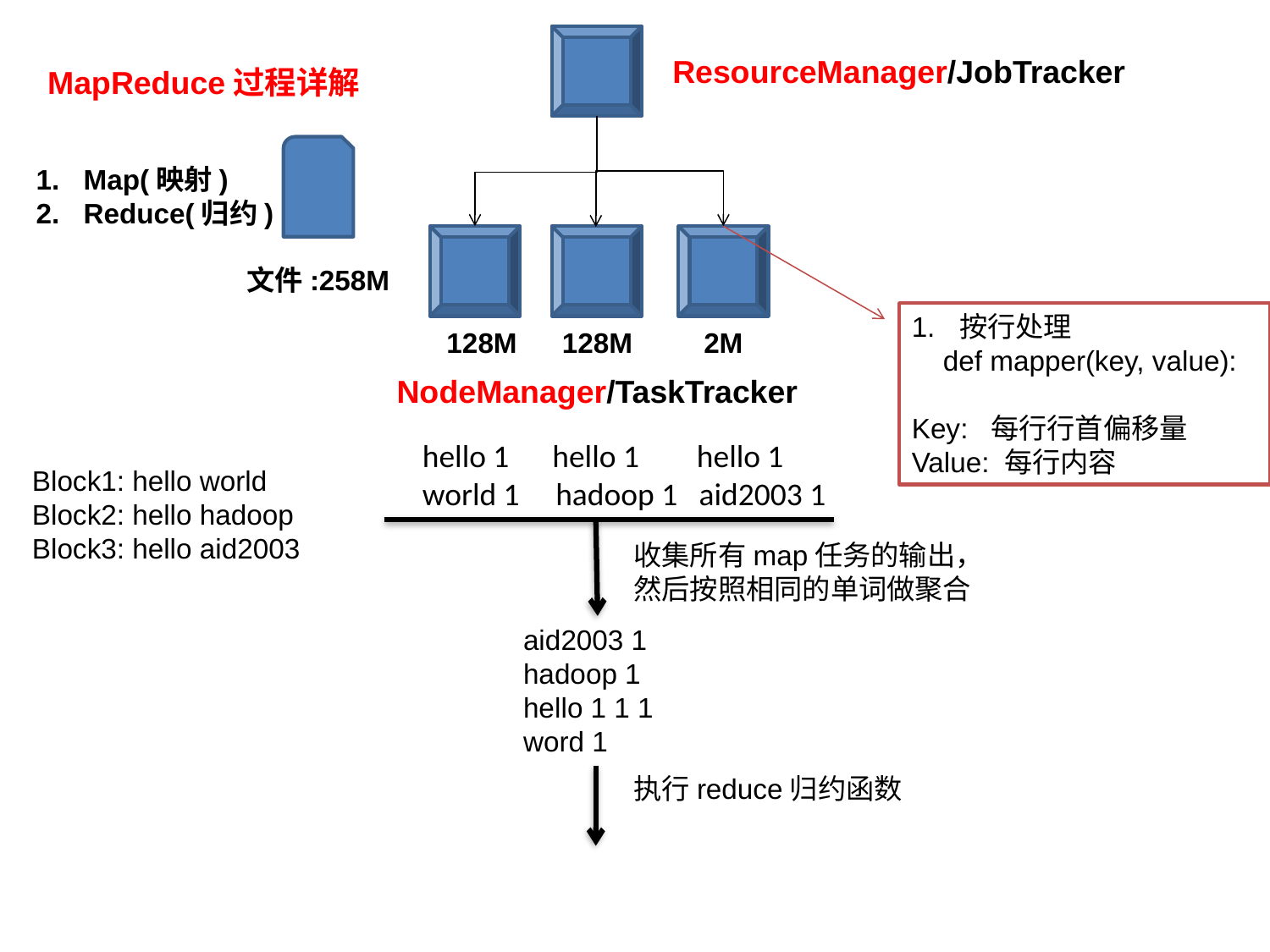

ResourceManager/JobTracker
MapReduce过程详解

Map(映射)
Reduce(归约)

文件:258M
按行处理
    def mapper(key, value):

Key:  每行行首偏移量
Value: 每行内容
128M
128M
2M
NodeManager/TaskTracker
hello 1      hello 1        hello 1
world 1     hadoop 1   aid2003 1
Block1: hello world
Block2: hello hadoop
Block3: hello aid2003
收集所有map任务的输出，
然后按照相同的单词做聚合
aid2003 1
hadoop 1
hello 1 1 1
word 1
执行reduce归约函数